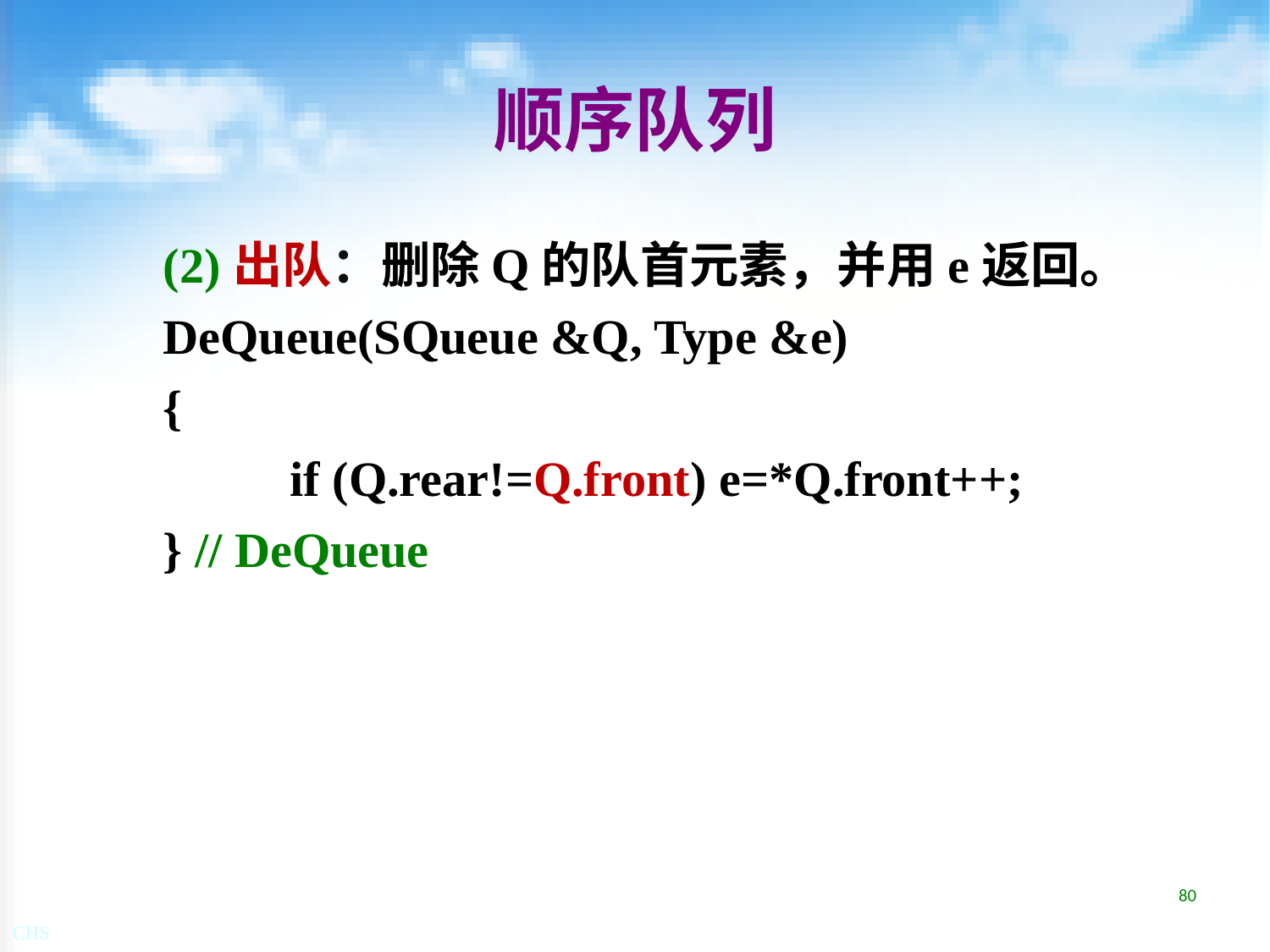

# 顺序队列
(2)出队：删除Q的队首元素，并用e返回。
DeQueue(SQueue &Q, Type &e)
{
	if (Q.rear!=Q.front) e=*Q.front++;
} // DeQueue
80